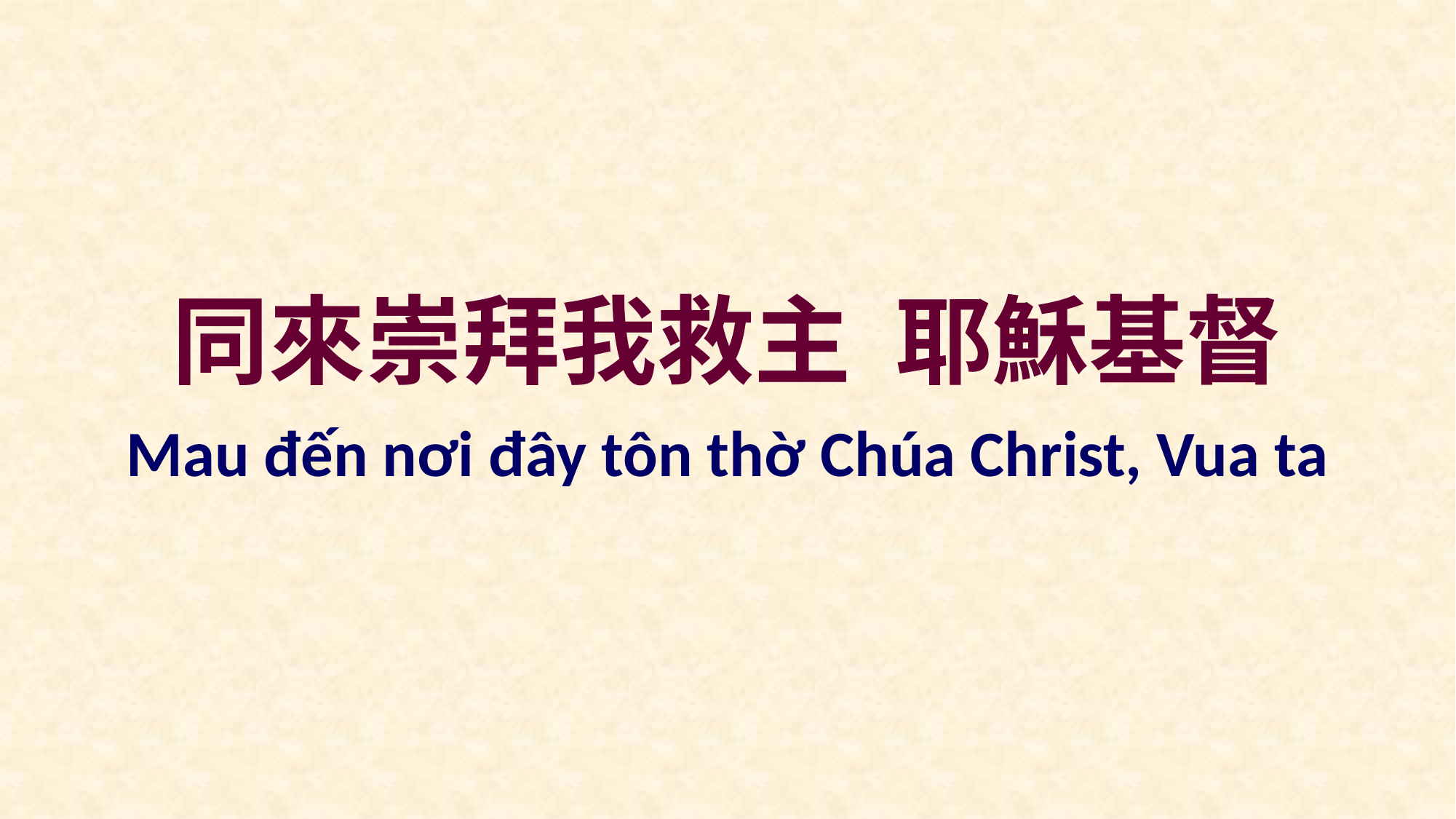

同來崇拜我救主  耶穌基督
Mau đến nơi đây tôn thờ Chúa Christ, Vua ta